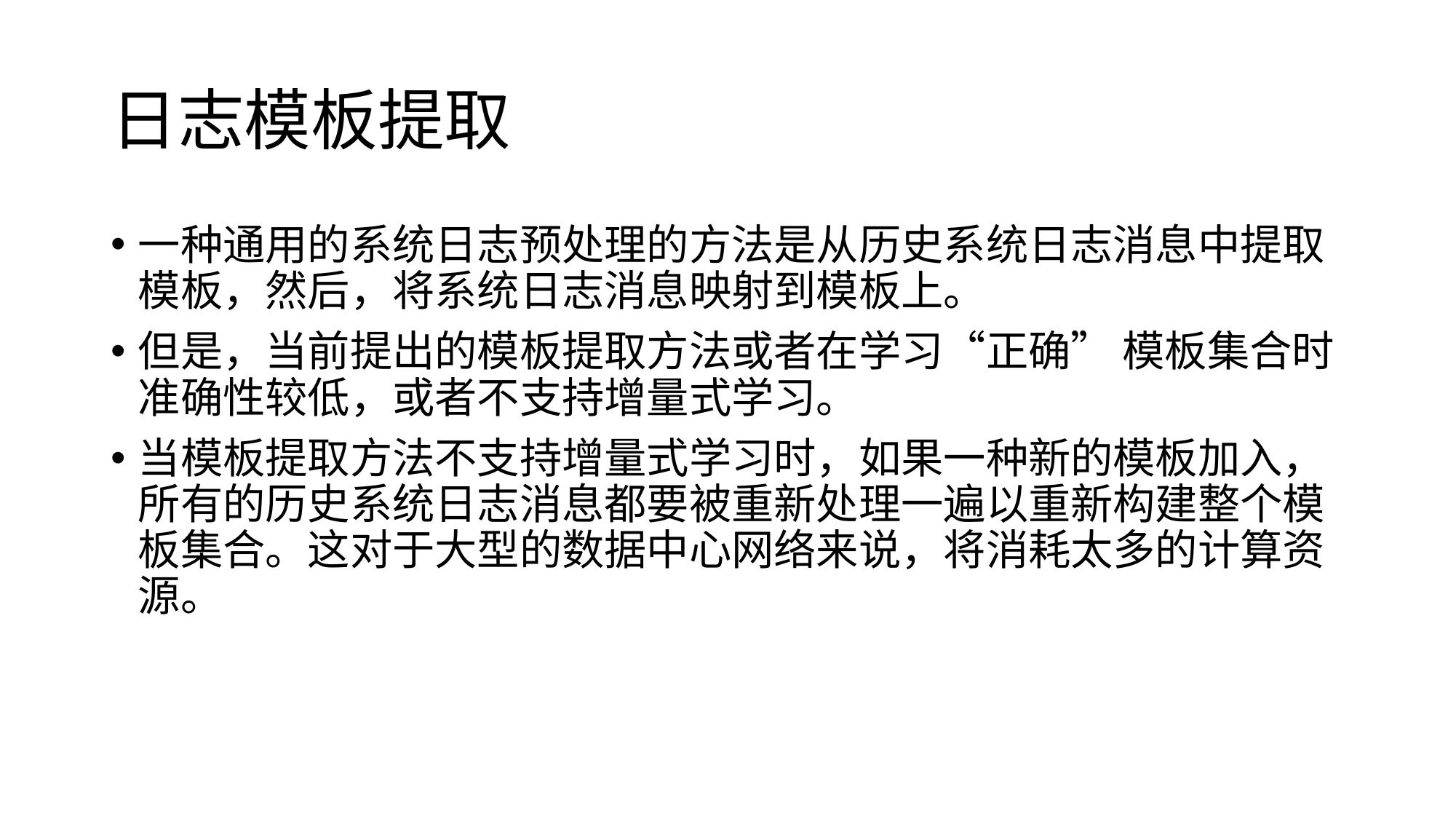

# 日志模板提取
一种通用的系统日志预处理的方法是从历史系统日志消息中提取模板，然后，将系统日志消息映射到模板上。
但是，当前提出的模板提取方法或者在学习“正确” 模板集合时准确性较低，或者不支持增量式学习。
当模板提取方法不支持增量式学习时，如果一种新的模板加入，所有的历史系统日志消息都要被重新处理一遍以重新构建整个模板集合。这对于大型的数据中心网络来说，将消耗太多的计算资源。